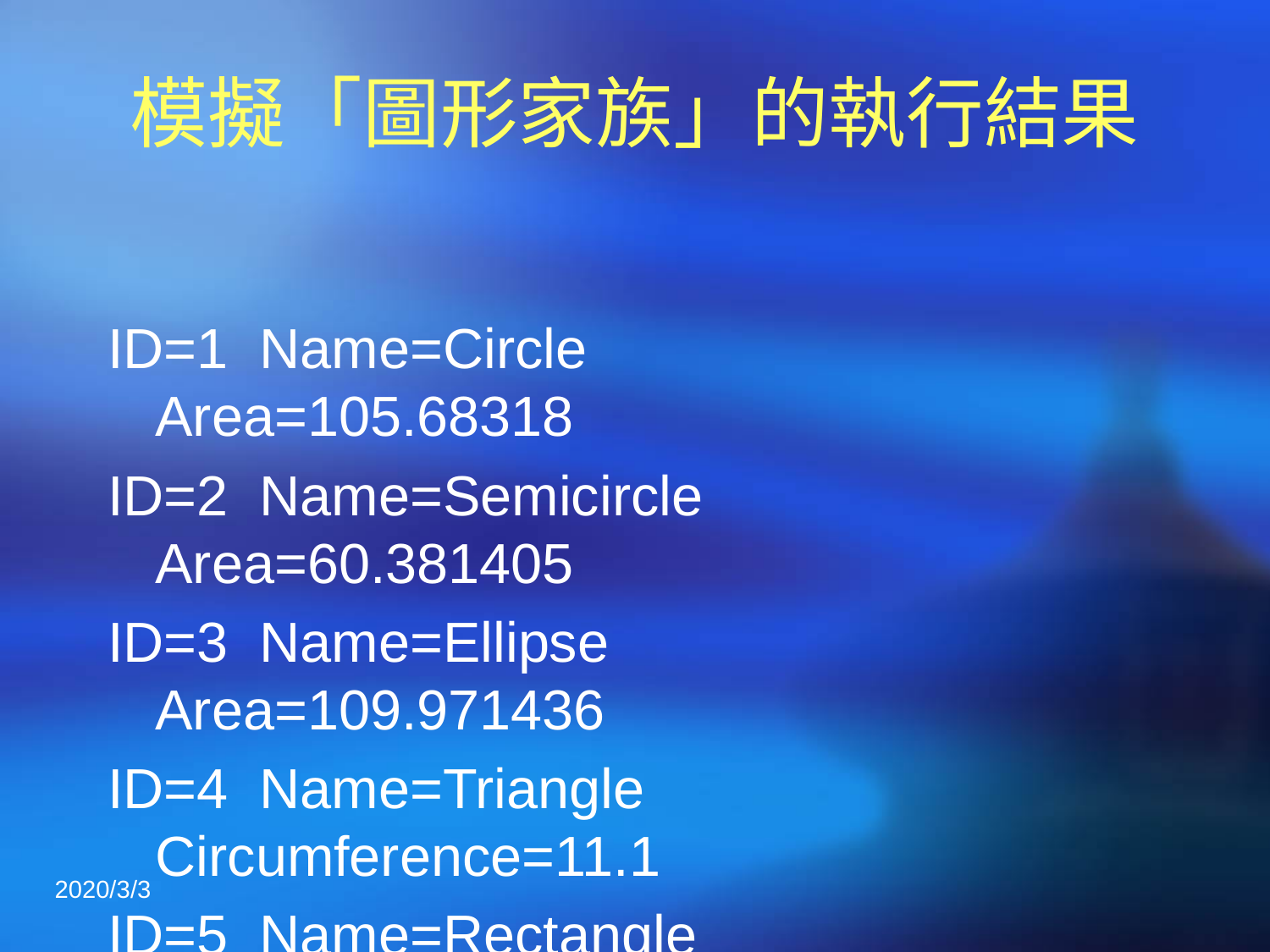

# 模擬「圖形家族」的執行結果
ID=1  Name=Circle		Area=105.68318
ID=2  Name=Semicircle	Area=60.381405
ID=3  Name=Ellipse		Area=109.971436
ID=4  Name=Triangle		Circumference=11.1
ID=5  Name=Rectangle	Circumference=22.8
2020/3/3